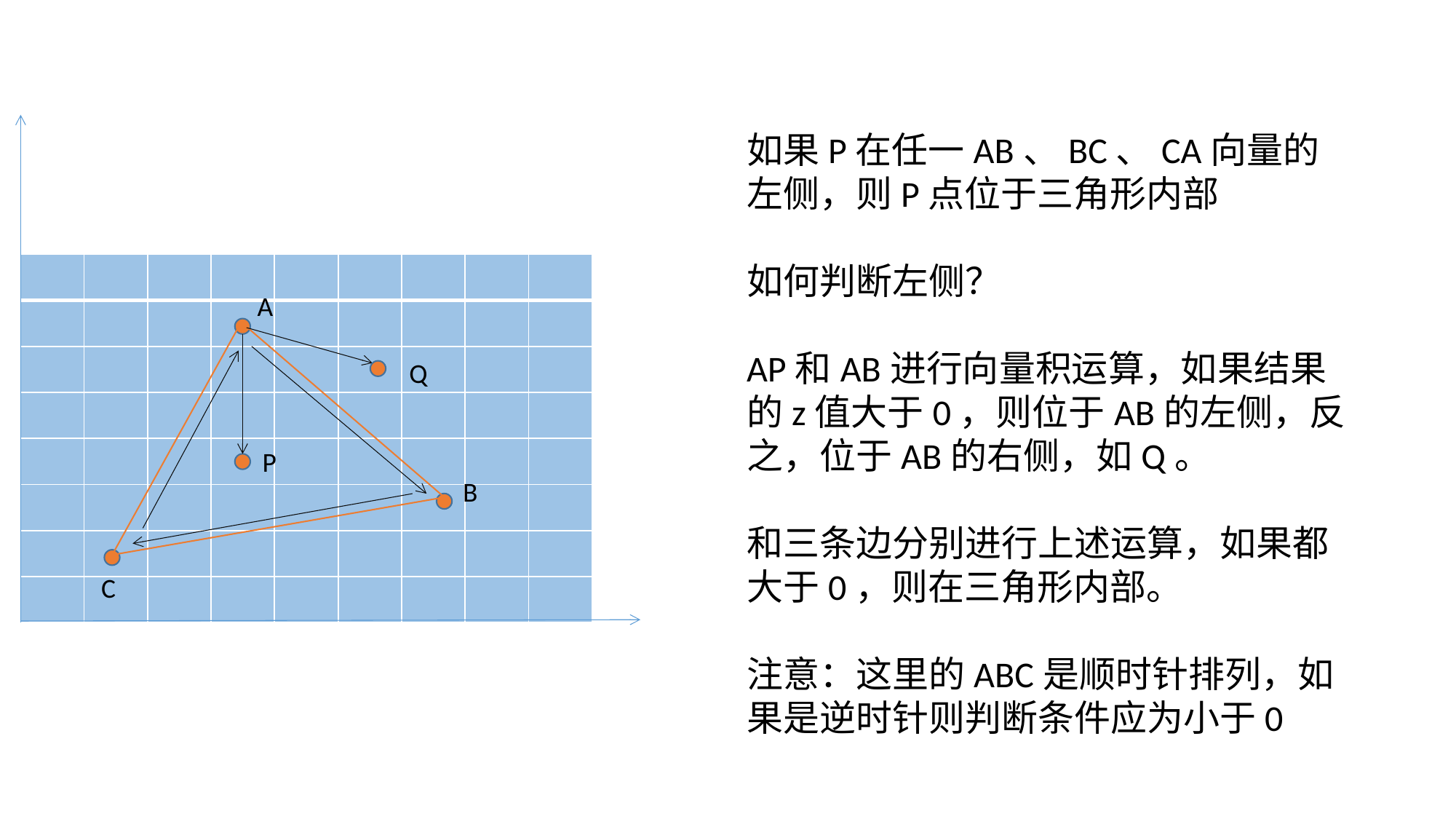

如果P在任一AB、BC、CA向量的左侧，则P点位于三角形内部

如何判断左侧？

AP和AB进行向量积运算，如果结果的z值大于0，则位于AB的左侧，反之，位于AB的右侧，如Q。

和三条边分别进行上述运算，如果都大于0，则在三角形内部。

注意：这里的ABC是顺时针排列，如果是逆时针则判断条件应为小于0
|  |  |  |  |  |  |  |  |  |
| --- | --- | --- | --- | --- | --- | --- | --- | --- |
|  |  |  |  |  |  |  |  |  |
|  |  |  |  |  |  |  |  |  |
|  |  |  |  |  |  |  |  |  |
|  |  |  |  |  |  |  |  |  |
|  |  |  |  |  |  |  |  |  |
|  |  |  |  |  |  |  |  |  |
|  |  |  |  |  |  |  |  |  |
A

Q

P

B

C